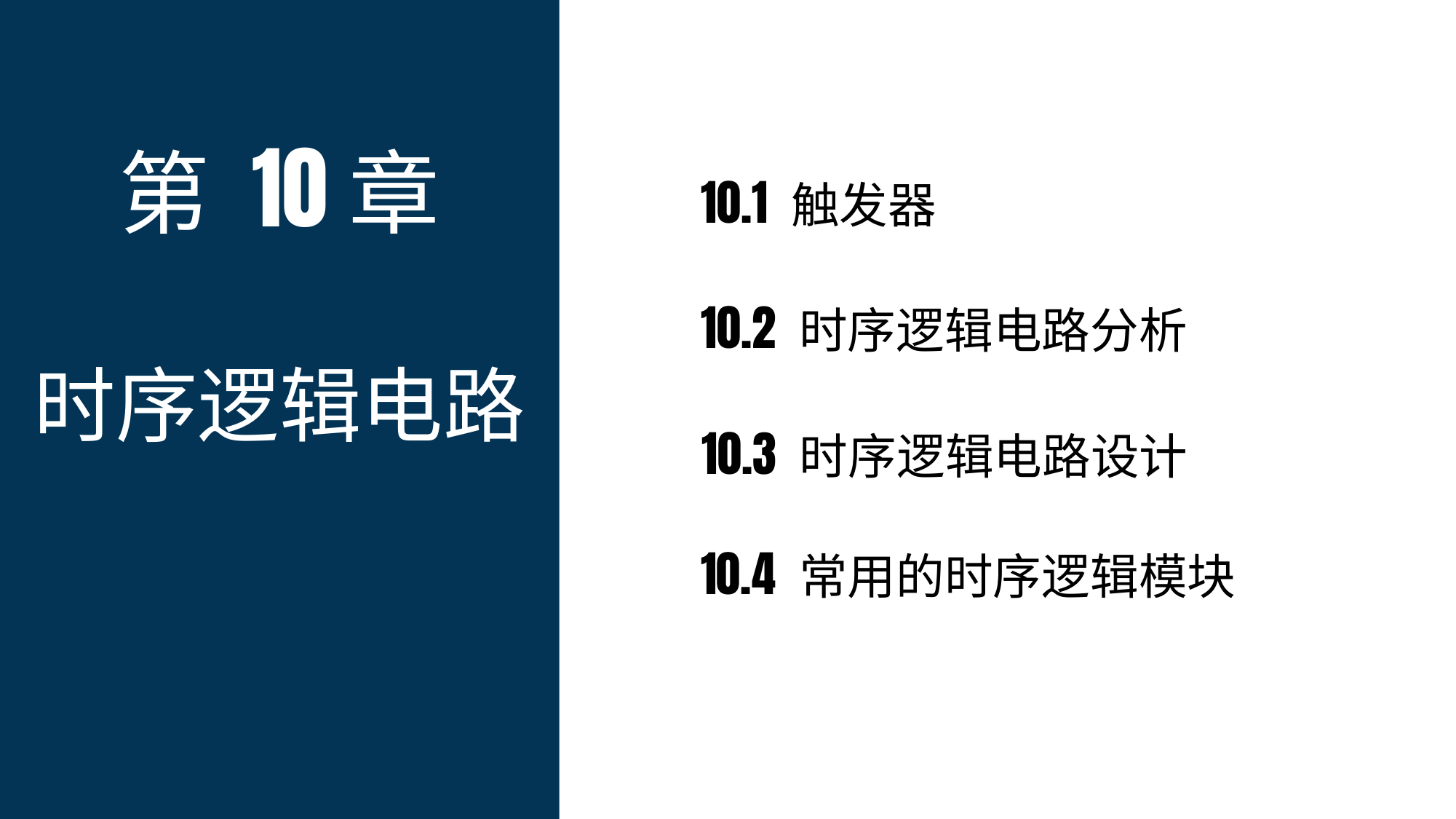

第 10章

时序逻辑电路
10.1 触发器
10.2 时序逻辑电路分析
10.3 时序逻辑电路设计
10.4 常用的时序逻辑模块